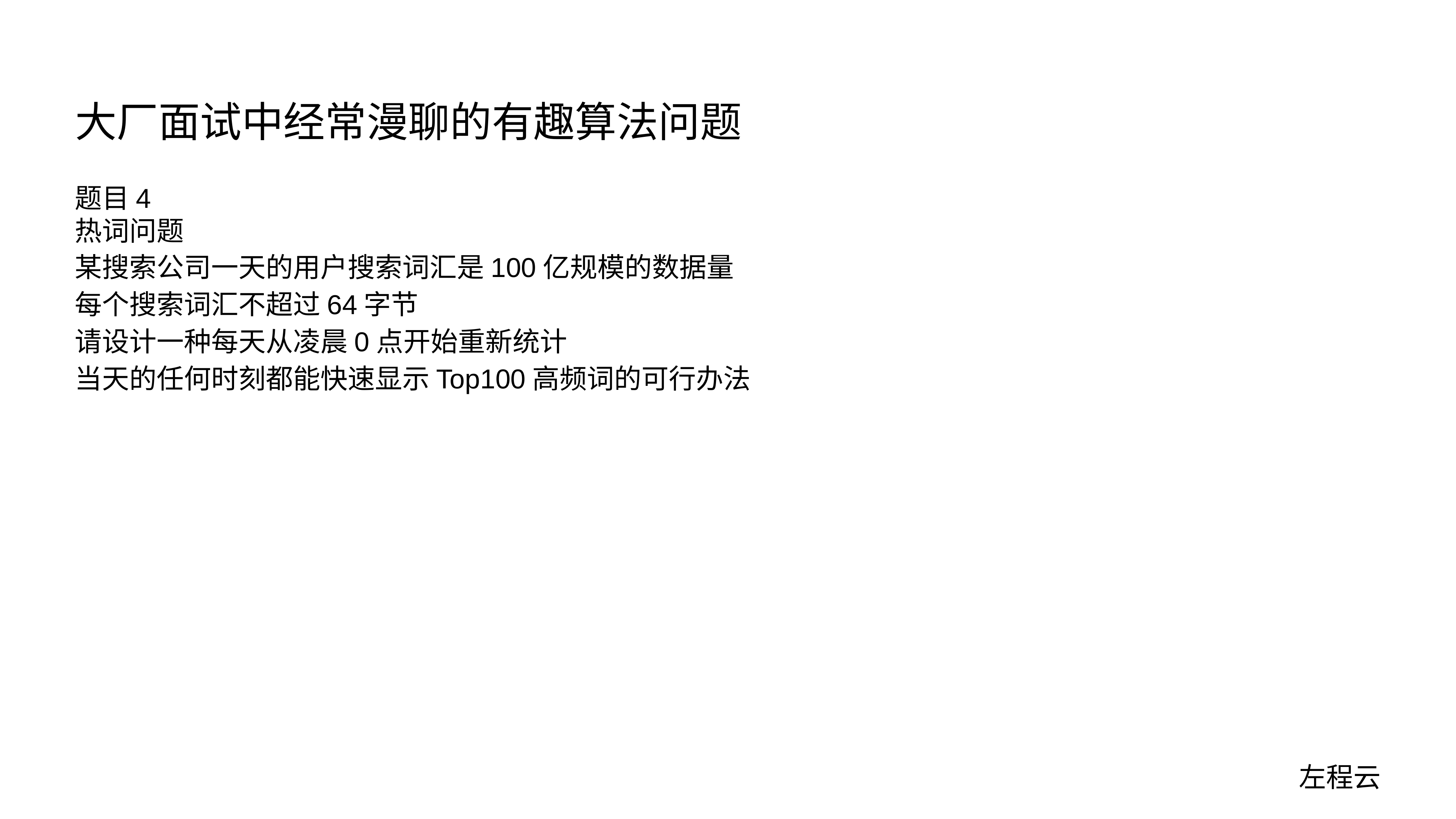

# 大厂面试中经常漫聊的有趣算法问题
题目4
热词问题
某搜索公司一天的用户搜索词汇是100亿规模的数据量
每个搜索词汇不超过64字节
请设计一种每天从凌晨0点开始重新统计
当天的任何时刻都能快速显示Top100高频词的可行办法
左程云